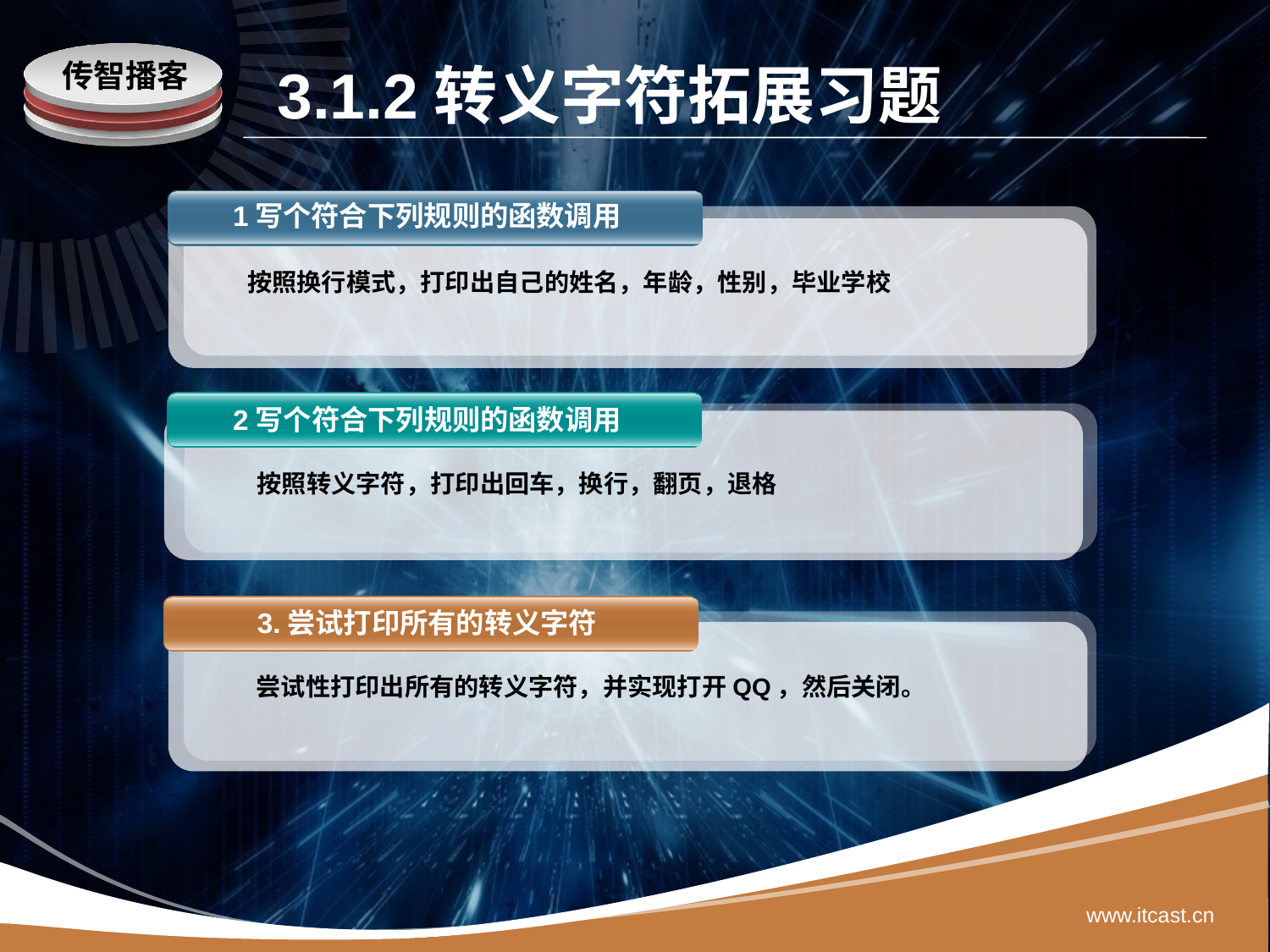

# 3.1.2转义字符拓展习题

 1写个符合下列规则的函数调用

按照换行模式，打印出自己的姓名，年龄，性别，毕业学校

 2写个符合下列规则的函数调用

按照转义字符，打印出回车，换行，翻页，退格

 3.尝试打印所有的转义字符

尝试性打印出所有的转义字符，并实现打开QQ，然后关闭。
www.itcast.cn